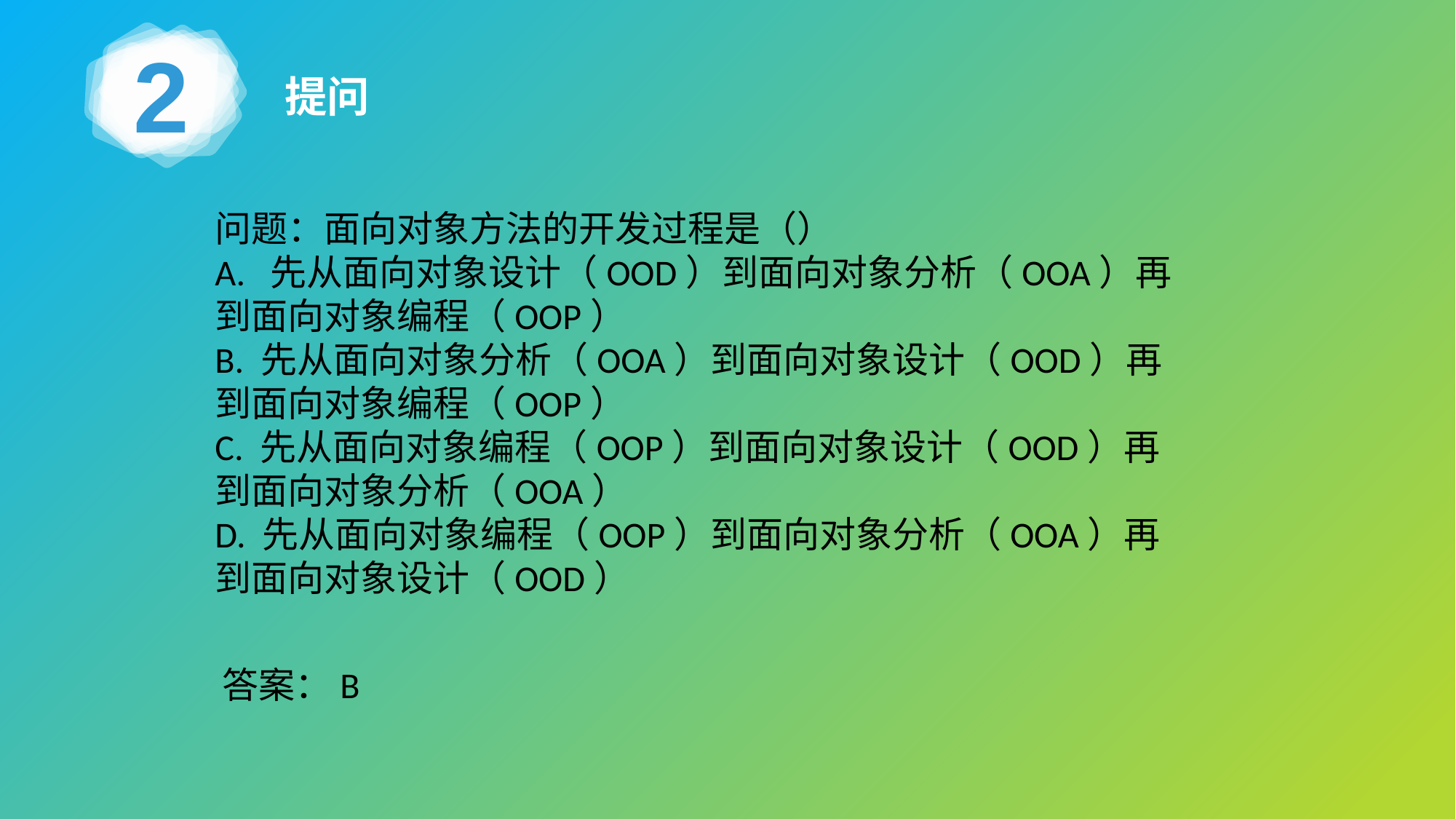

2

提问
问题：面向对象方法的开发过程是（）
A.  先从面向对象设计（OOD）到面向对象分析（OOA）再到面向对象编程（OOP）
B. 先从面向对象分析（OOA）到面向对象设计（OOD）再到面向对象编程（OOP）
C. 先从面向对象编程（OOP）到面向对象设计（OOD）再到面向对象分析（OOA）
D. 先从面向对象编程（OOP）到面向对象分析（OOA）再到面向对象设计（OOD）
答案：B